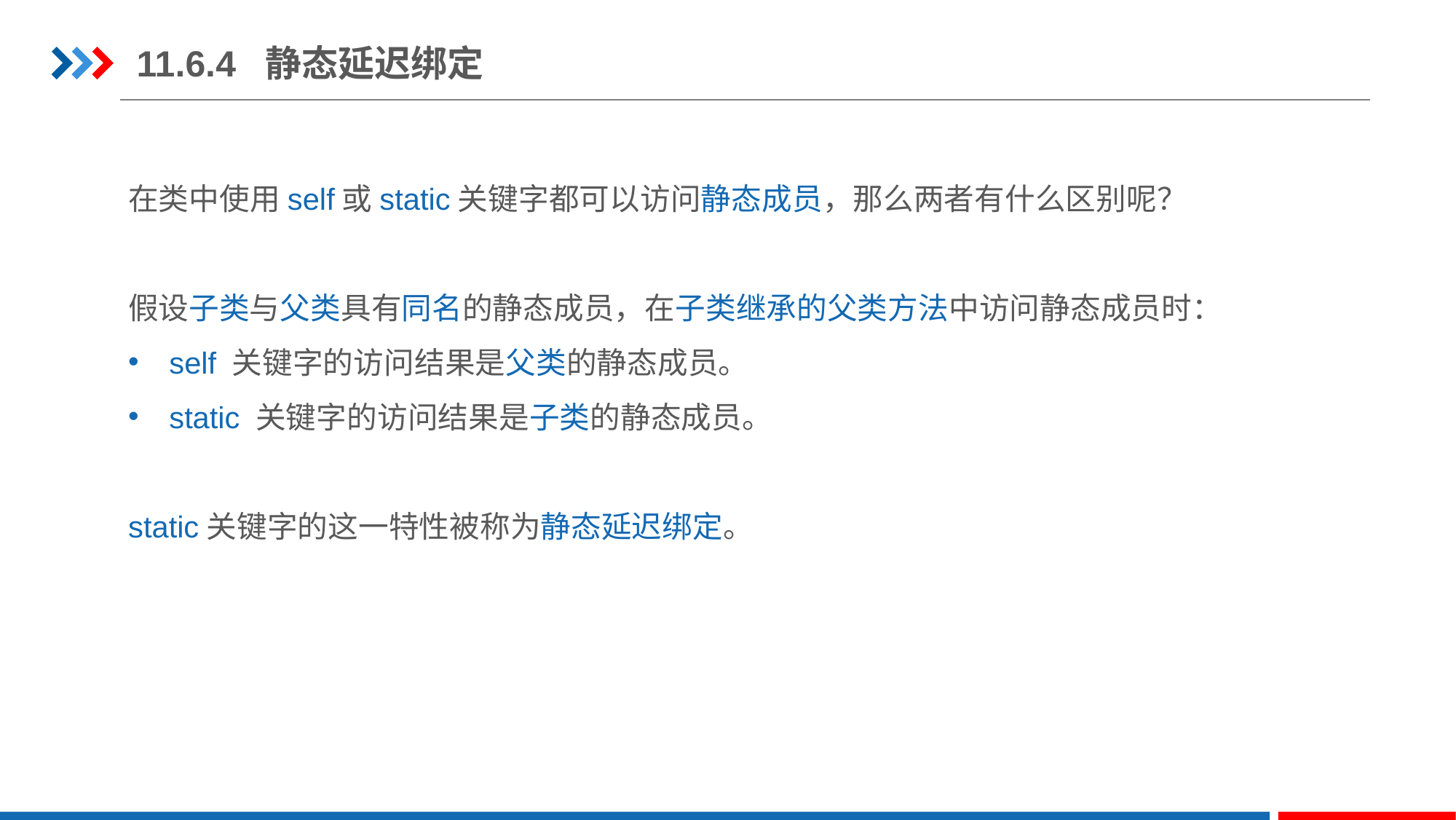

11.6.4  静态延迟绑定
在类中使用self或static关键字都可以访问静态成员，那么两者有什么区别呢？

假设子类与父类具有同名的静态成员，在子类继承的父类方法中访问静态成员时：
self 关键字的访问结果是父类的静态成员。
static 关键字的访问结果是子类的静态成员。

static关键字的这一特性被称为静态延迟绑定。